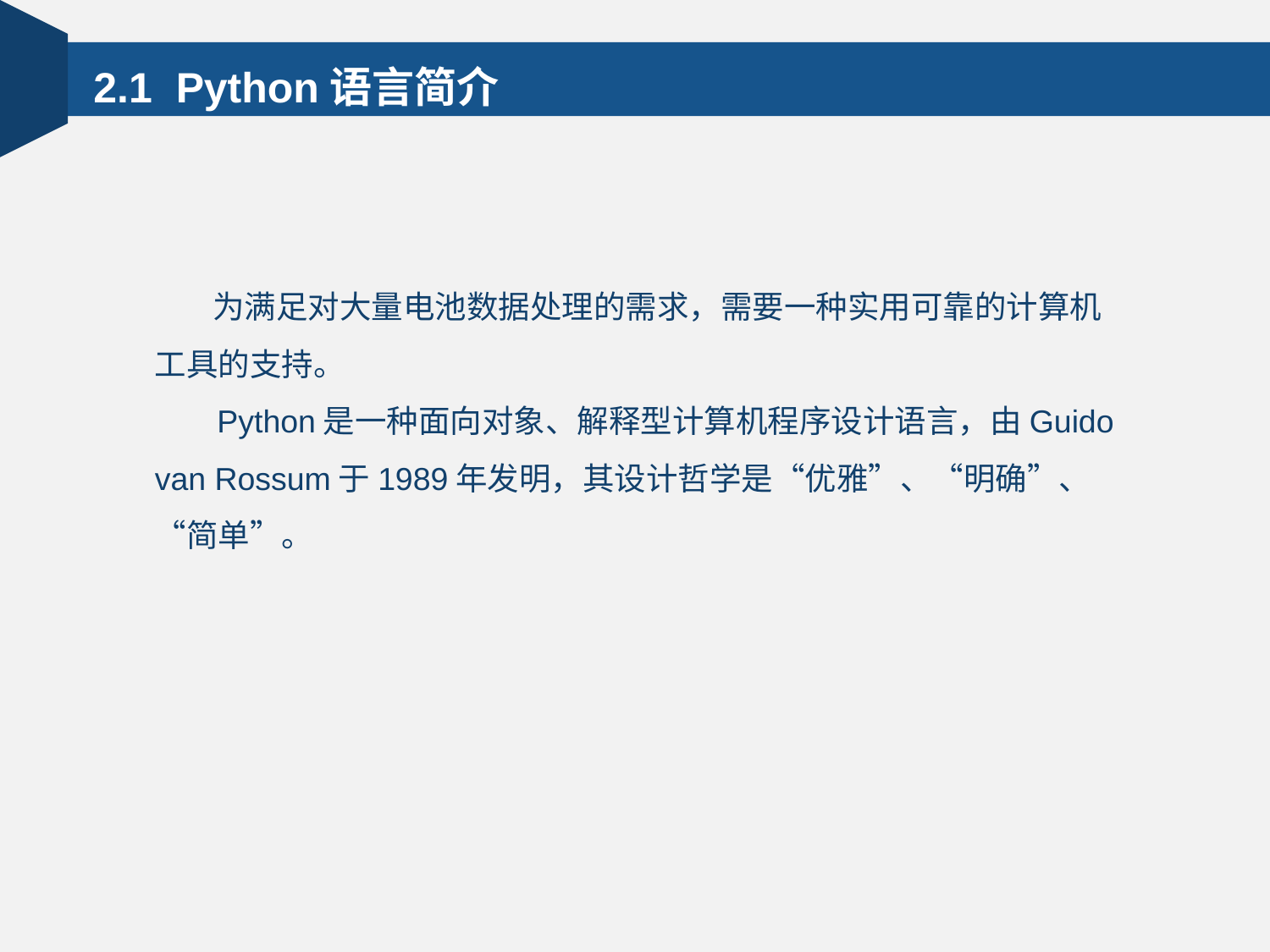

2.1  Python语言简介

       为满足对大量电池数据处理的需求，需要一种实用可靠的计算机工具的支持。
       Python是一种面向对象、解释型计算机程序设计语言，由Guido van Rossum于1989年发明，其设计哲学是“优雅”、“明确”、“简单”。